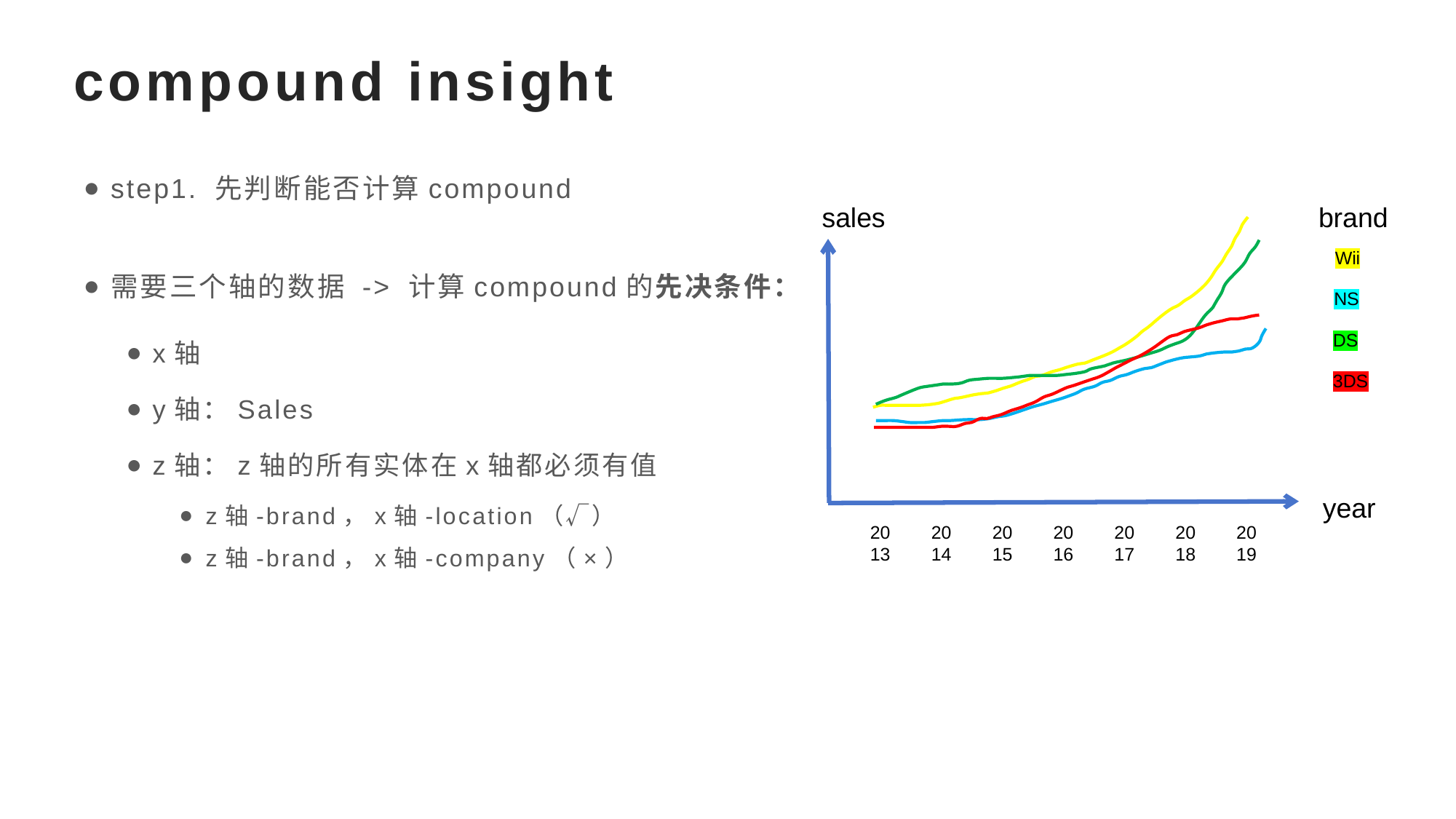

# compound insight
step1. 先判断能否计算compound
brand
sales

Wii
NS
DS
3DS

year
2013
2014
2015
2016
2017
2018
2019
需要三个轴的数据 -> 计算compound的先决条件：
x轴
y轴：Sales
z轴：z轴的所有实体在x轴都必须有值
z轴-brand，x轴-location（√）
z轴-brand，x轴-company（×）